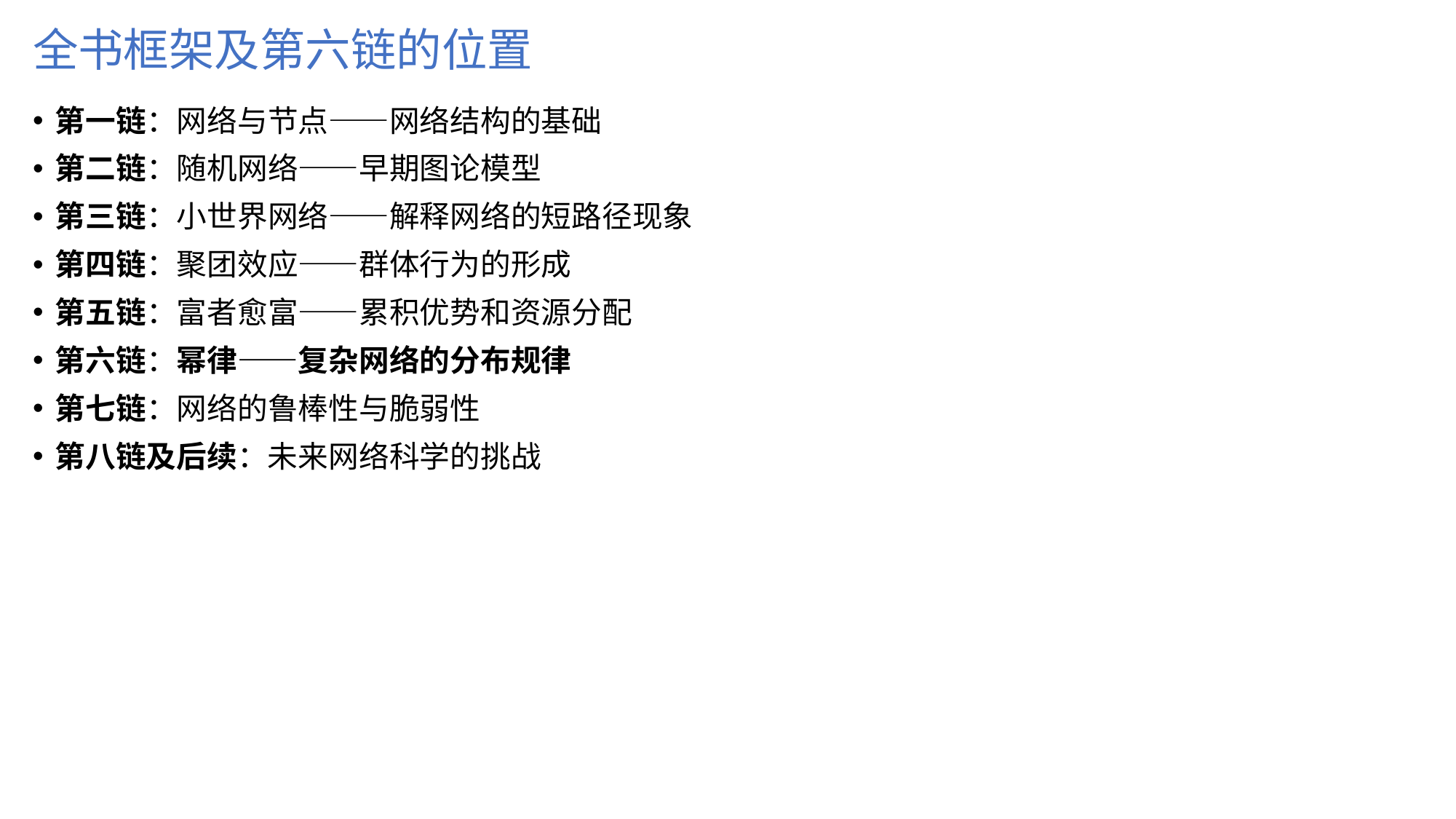

# 全书框架及第六链的位置
第一链：网络与节点——网络结构的基础
第二链：随机网络——早期图论模型
第三链：小世界网络——解释网络的短路径现象
第四链：聚团效应——群体行为的形成
第五链：富者愈富——累积优势和资源分配
第六链：幂律——复杂网络的分布规律
第七链：网络的鲁棒性与脆弱性
第八链及后续：未来网络科学的挑战